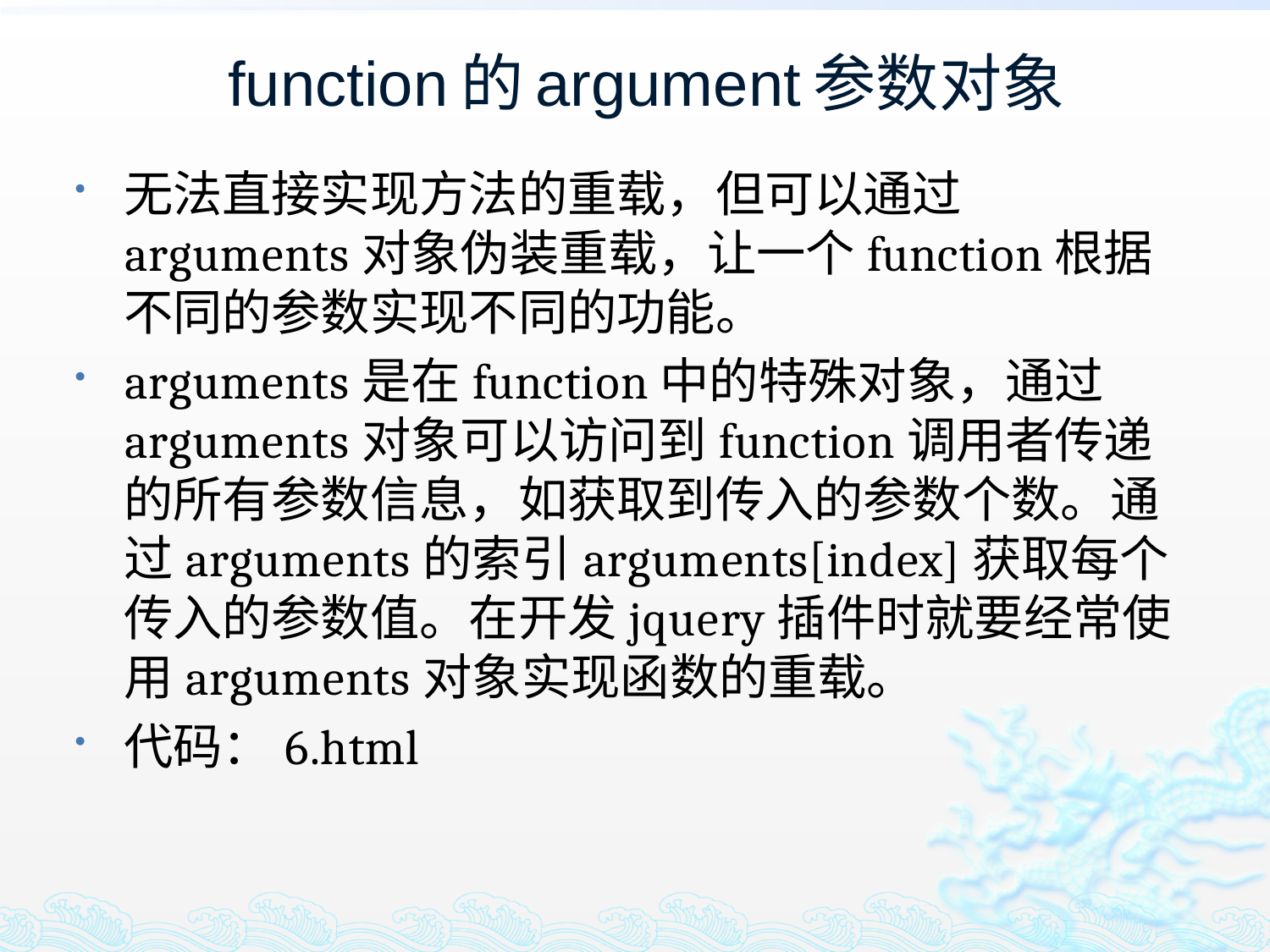

# function的argument参数对象
无法直接实现方法的重载，但可以通过arguments对象伪装重载，让一个function根据不同的参数实现不同的功能。
arguments是在function中的特殊对象，通过arguments对象可以访问到function调用者传递的所有参数信息，如获取到传入的参数个数。通过arguments的索引arguments[index]获取每个传入的参数值。在开发jquery插件时就要经常使用arguments对象实现函数的重载。
代码：6.html